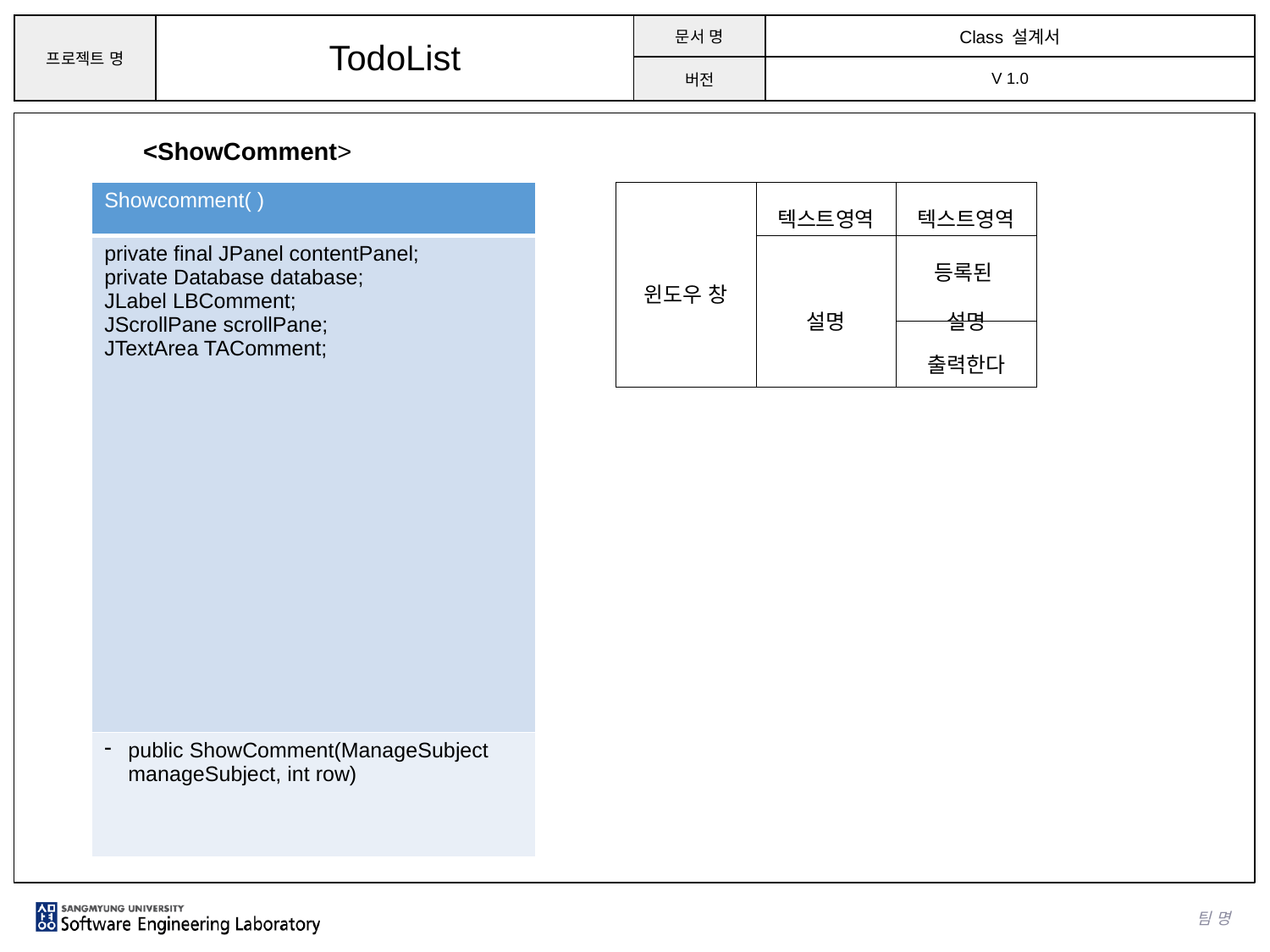

<ShowComment>
| Showcomment( ) |
| --- |
| private final JPanel contentPanel; private Database database; JLabel LBComment; JScrollPane scrollPane; JTextArea TAComment; |
| public ShowComment(ManageSubject manageSubject, int row) |
| 윈도우 창 | 텍스트영역 | 텍스트영역 |
| --- | --- | --- |
|  | 설명 | 등록된 설명 |
|  |  | 출력한다 |
팀 명